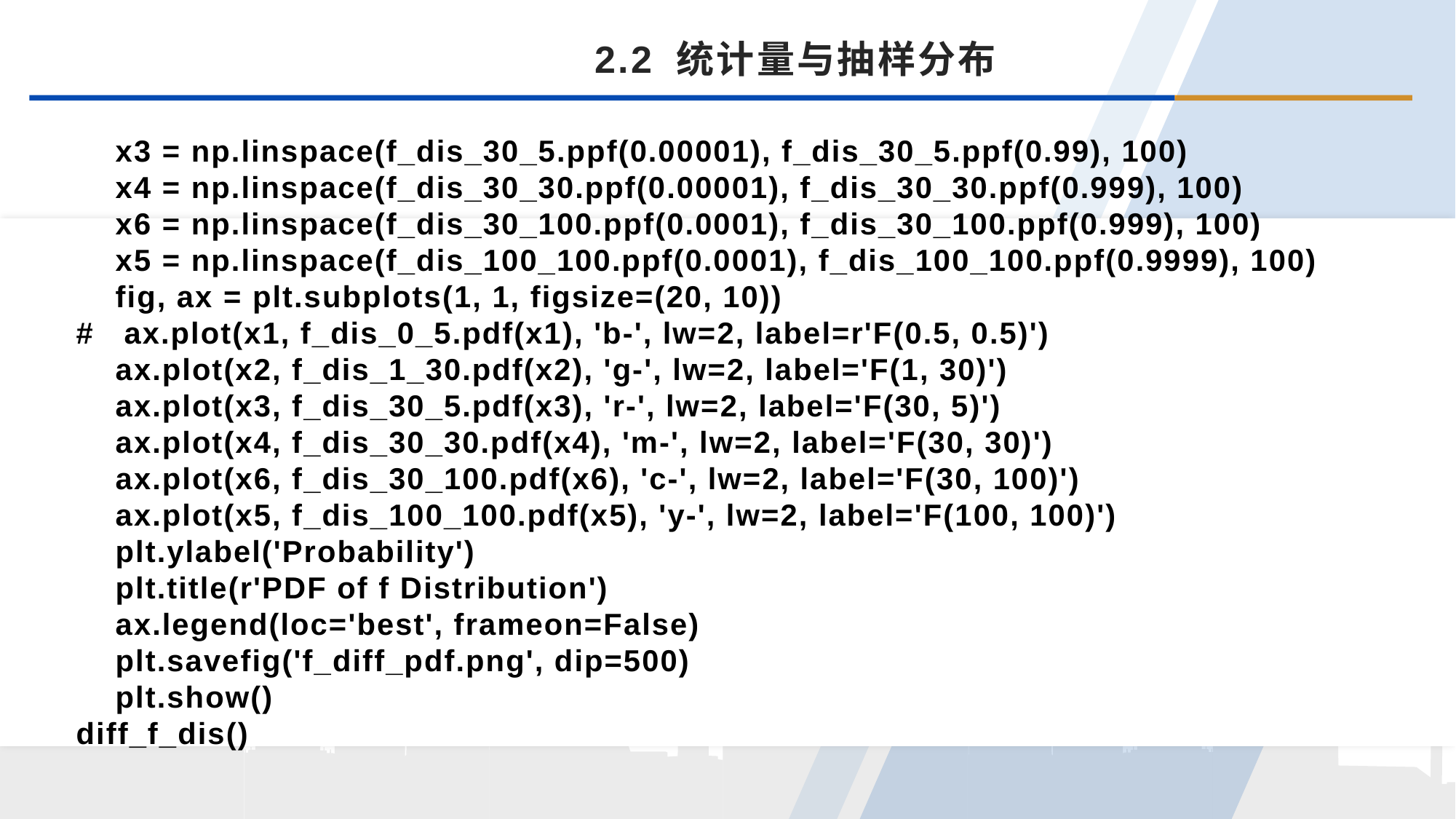

2.2 统计量与抽样分布
    x3 = np.linspace(f_dis_30_5.ppf(0.00001), f_dis_30_5.ppf(0.99), 100)
    x4 = np.linspace(f_dis_30_30.ppf(0.00001), f_dis_30_30.ppf(0.999), 100)
    x6 = np.linspace(f_dis_30_100.ppf(0.0001), f_dis_30_100.ppf(0.999), 100)
    x5 = np.linspace(f_dis_100_100.ppf(0.0001), f_dis_100_100.ppf(0.9999), 100)
    fig, ax = plt.subplots(1, 1, figsize=(20, 10))
#   ax.plot(x1, f_dis_0_5.pdf(x1), 'b-', lw=2, label=r'F(0.5, 0.5)')
    ax.plot(x2, f_dis_1_30.pdf(x2), 'g-', lw=2, label='F(1, 30)')
    ax.plot(x3, f_dis_30_5.pdf(x3), 'r-', lw=2, label='F(30, 5)')
    ax.plot(x4, f_dis_30_30.pdf(x4), 'm-', lw=2, label='F(30, 30)')
    ax.plot(x6, f_dis_30_100.pdf(x6), 'c-', lw=2, label='F(30, 100)')
    ax.plot(x5, f_dis_100_100.pdf(x5), 'y-', lw=2, label='F(100, 100)')
    plt.ylabel('Probability')
    plt.title(r'PDF of f Distribution')
    ax.legend(loc='best', frameon=False)
    plt.savefig('f_diff_pdf.png', dip=500)
    plt.show()
diff_f_dis()